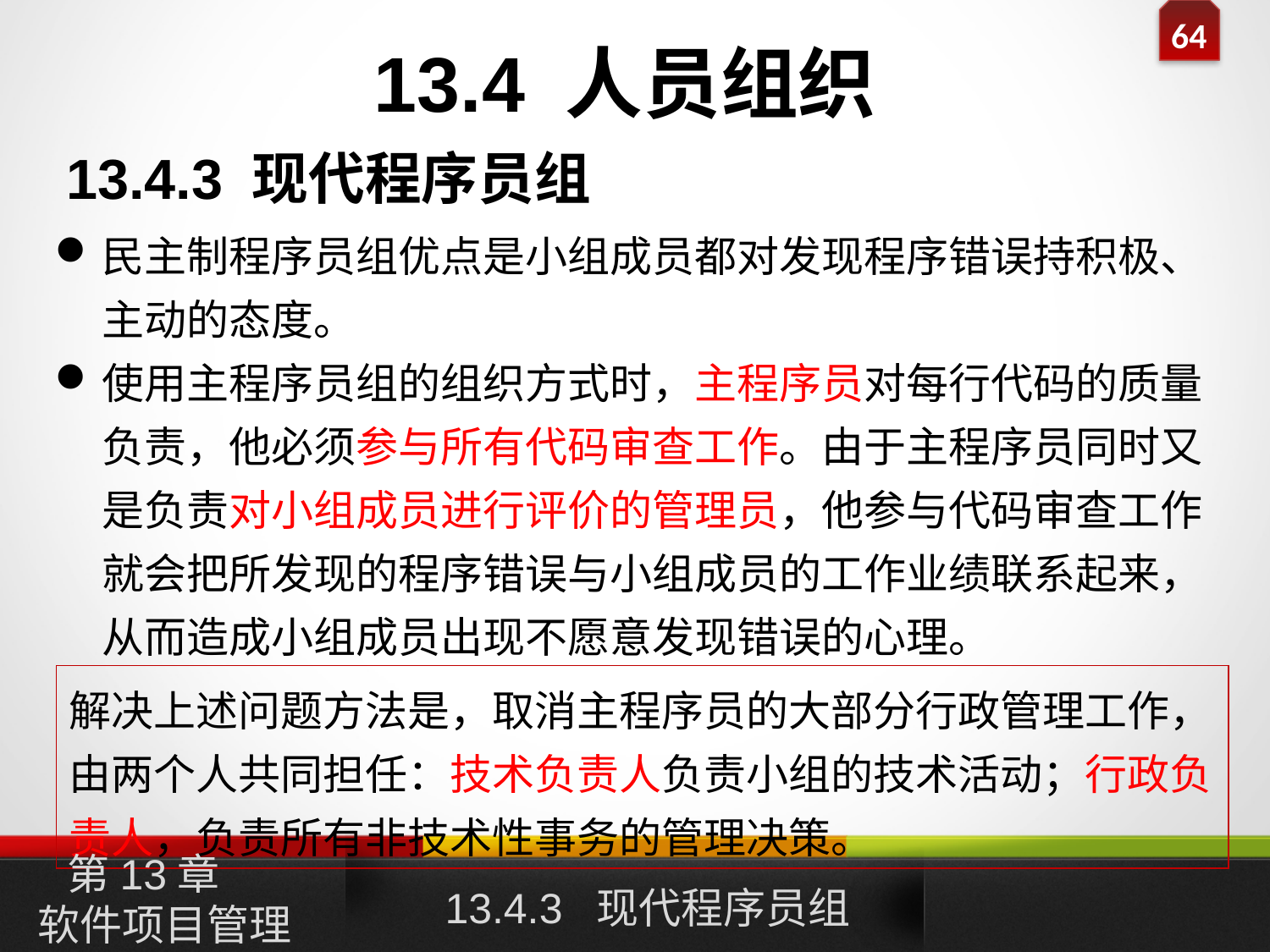

# 13.4 人员组织
13.4.3 现代程序员组
民主制程序员组优点是小组成员都对发现程序错误持积极、主动的态度。
使用主程序员组的组织方式时，主程序员对每行代码的质量负责，他必须参与所有代码审查工作。由于主程序员同时又是负责对小组成员进行评价的管理员，他参与代码审查工作就会把所发现的程序错误与小组成员的工作业绩联系起来，从而造成小组成员出现不愿意发现错误的心理。
解决上述问题方法是，取消主程序员的大部分行政管理工作，由两个人共同担任：技术负责人负责小组的技术活动；行政负责人，负责所有非技术性事务的管理决策。
第13章
软件项目管理
13.4.3  现代程序员组